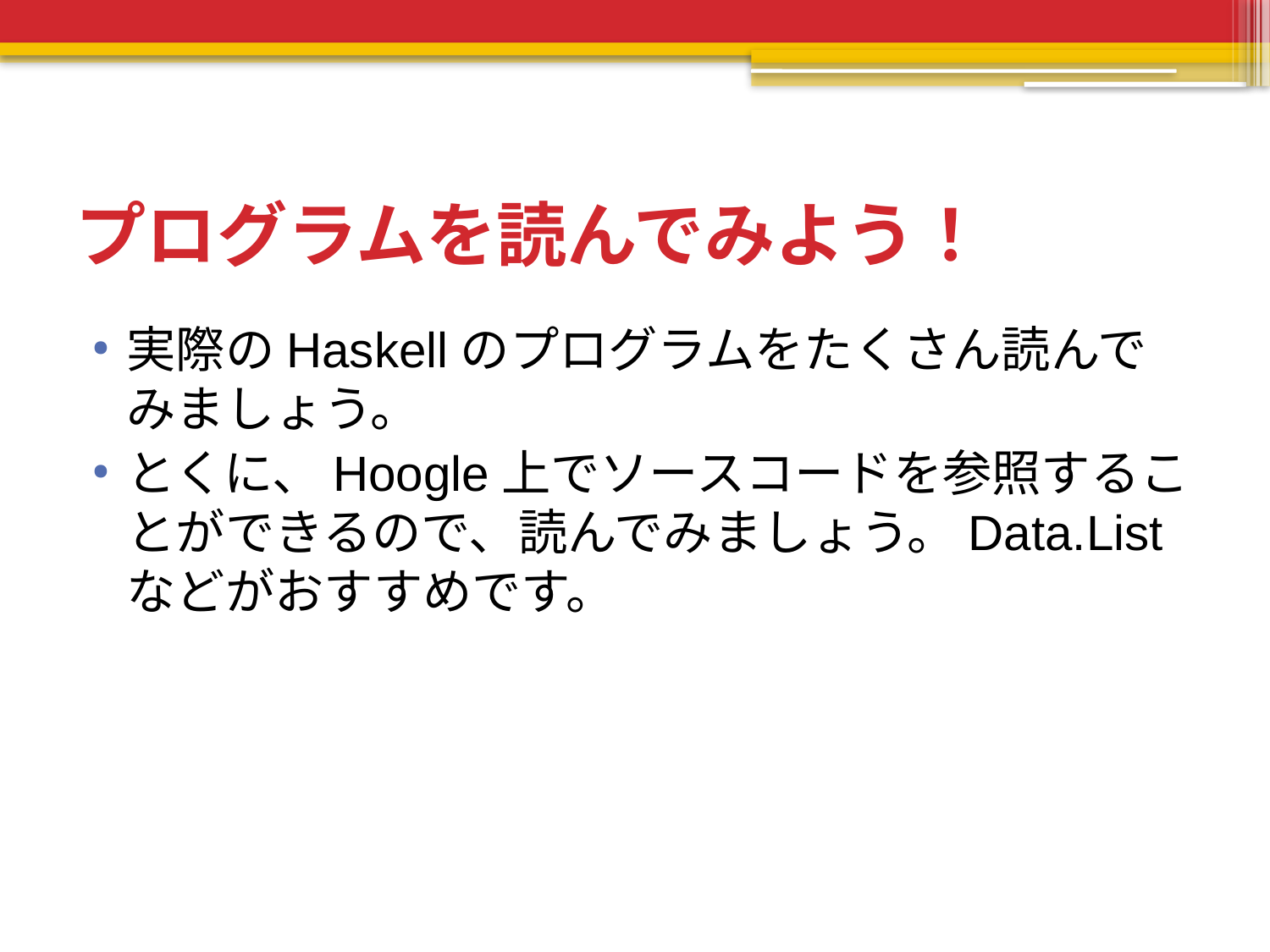

# プログラムを読んでみよう！
実際のHaskellのプログラムをたくさん読んでみましょう。
とくに、Hoogle上でソースコードを参照することができるので、読んでみましょう。Data.Listなどがおすすめです。